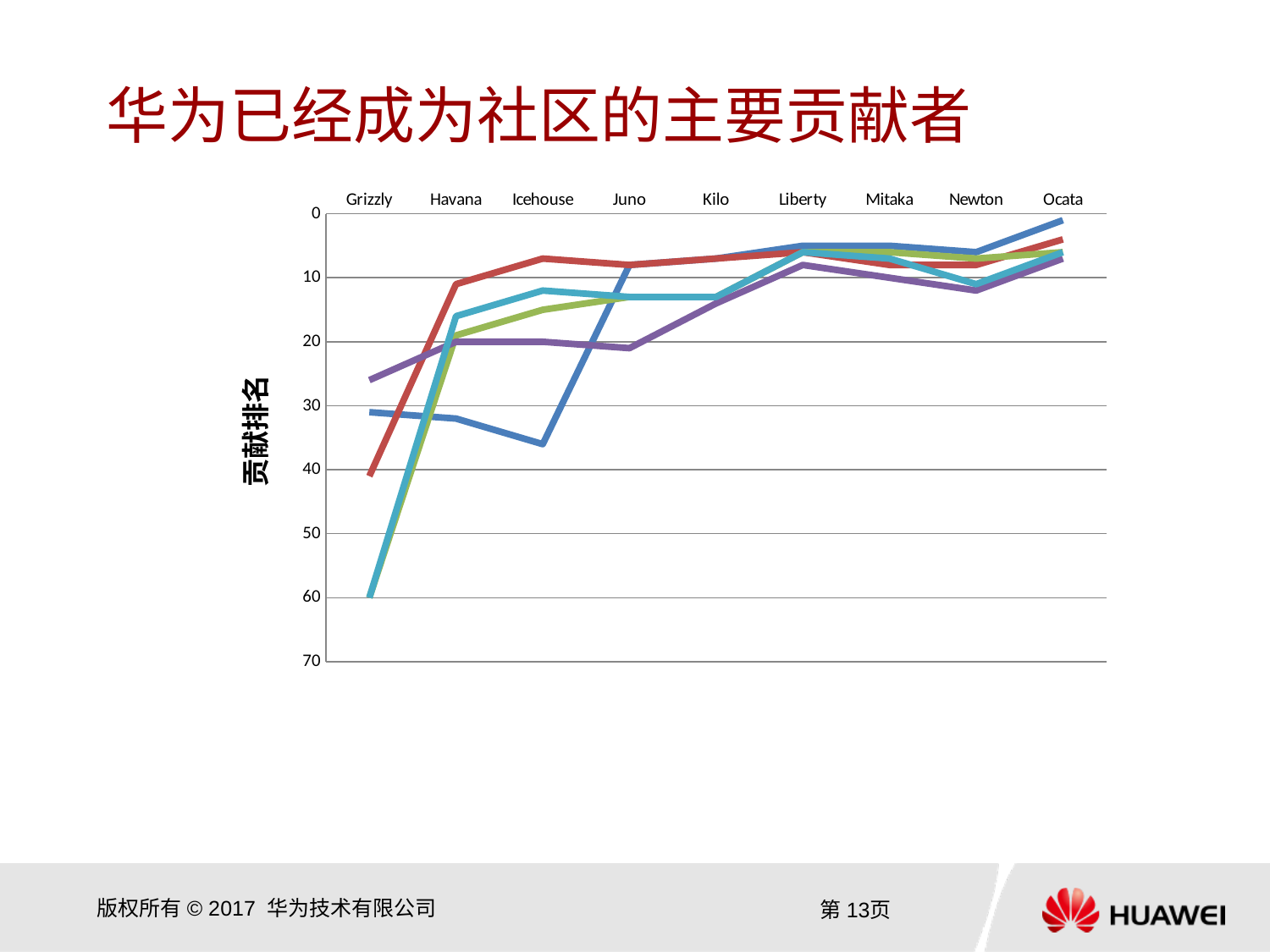

# 华为已经成为社区的主要贡献者

### Chart

| Category | completed bps | resolved bugs | reviews | lines of code | commits |
|---|---|---|---|---|---|
| Grizzly | 31.0 | 41.0 | 60.0 | 26.0 | 60.0 |
| Havana | 32.0 | 11.0 | 19.0 | 20.0 | 16.0 |
| Icehouse | 36.0 | 7.0 | 15.0 | 20.0 | 12.0 |
| Juno | 8.0 | 8.0 | 13.0 | 21.0 | 13.0 |
| Kilo | 7.0 | 7.0 | 13.0 | 14.0 | 13.0 |
| Liberty | 5.0 | 6.0 | 6.0 | 8.0 | 6.0 |
| Mitaka | 5.0 | 8.0 | 6.0 | 10.0 | 7.0 |
| Newton | 6.0 | 8.0 | 7.0 | 12.0 | 11.0 |
| Ocata | 1.0 | 4.0 | 6.0 | 7.0 | 6.0 |